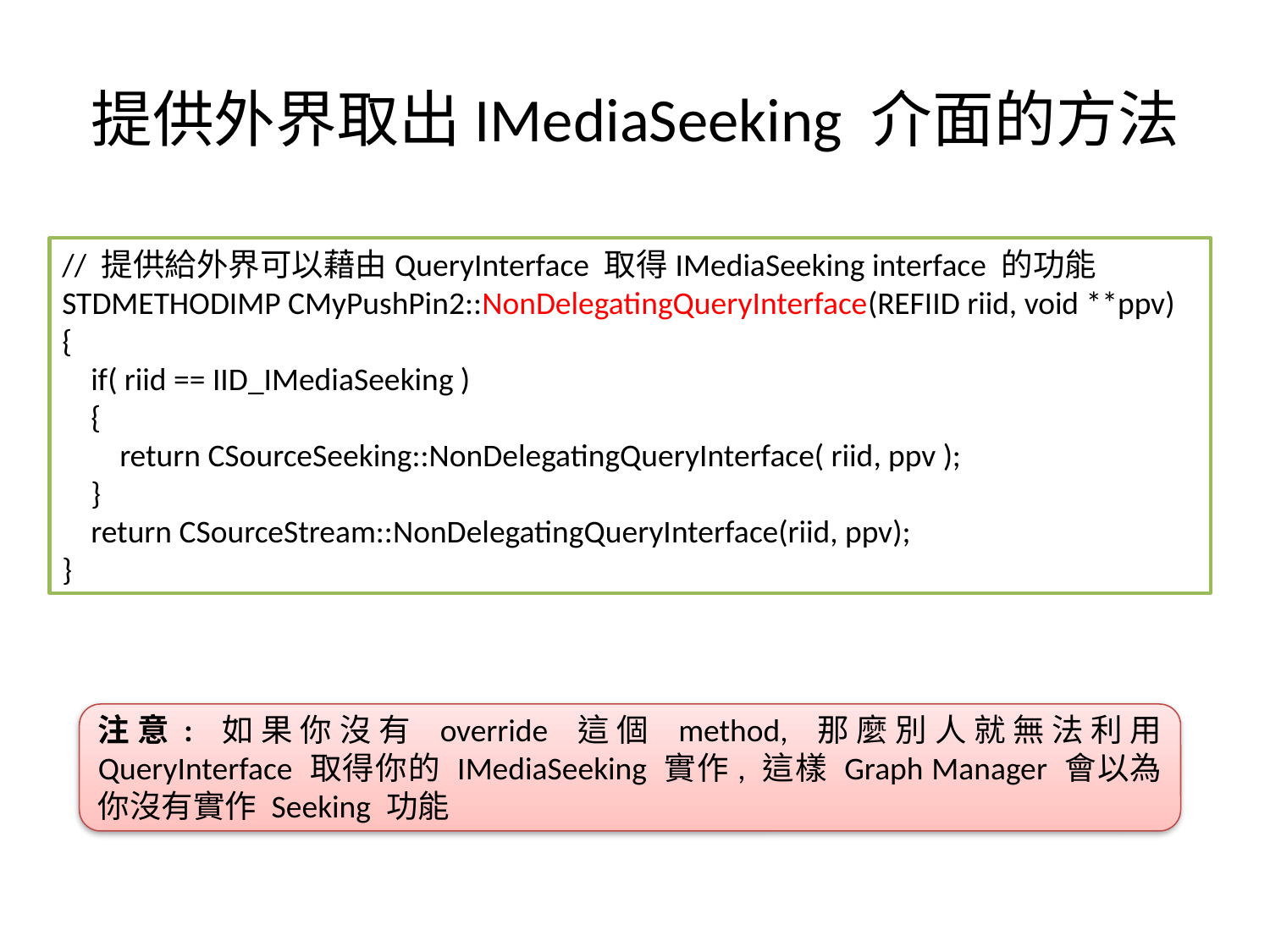

# 提供外界取出IMediaSeeking 介面的方法
// 提供給外界可以藉由QueryInterface 取得IMediaSeeking interface 的功能
STDMETHODIMP CMyPushPin2::NonDelegatingQueryInterface(REFIID riid, void **ppv)
{
    if( riid == IID_IMediaSeeking )
    {
        return CSourceSeeking::NonDelegatingQueryInterface( riid, ppv );
    }
    return CSourceStream::NonDelegatingQueryInterface(riid, ppv);
}
注意: 如果你沒有 override 這個 method, 那麼別人就無法利用 QueryInterface 取得你的 IMediaSeeking 實作, 這樣 Graph Manager 會以為你沒有實作 Seeking 功能